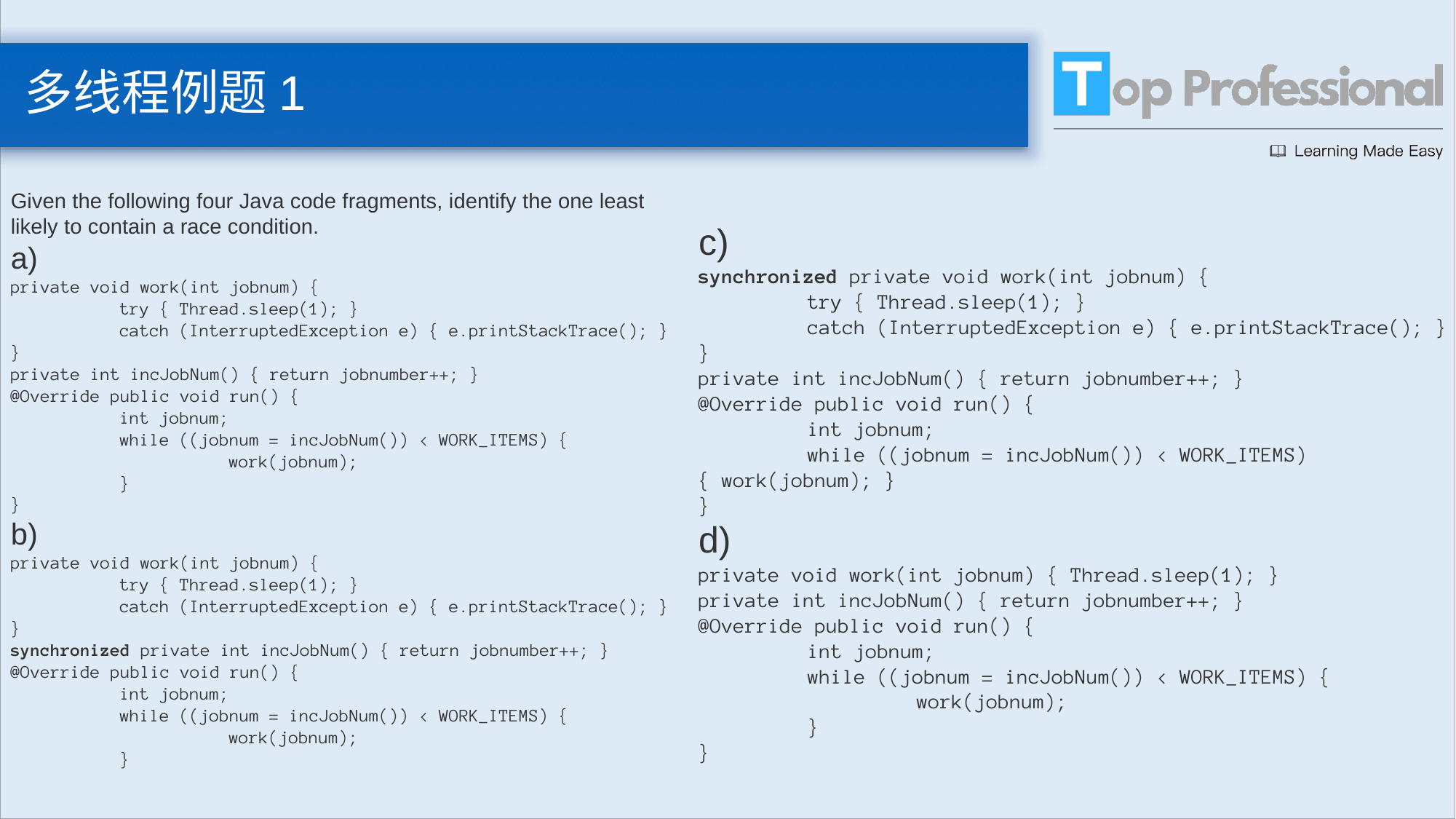

# 多线程例题1
Given the following four Java code fragments, identify the one least likely to contain a race condition.
a)
private void work(int jobnum) {
	try { Thread.sleep(1); }
	catch (InterruptedException e) { e.printStackTrace(); }
}
private int incJobNum() { return jobnumber++; }
@Override public void run() {
	int jobnum;
	while ((jobnum = incJobNum()) < WORK_ITEMS) {
		work(jobnum);
	}
}
b)
private void work(int jobnum) {
	try { Thread.sleep(1); }
	catch (InterruptedException e) { e.printStackTrace(); }
}
synchronized private int incJobNum() { return jobnumber++; }
@Override public void run() {
	int jobnum;
	while ((jobnum = incJobNum()) < WORK_ITEMS) {
		work(jobnum);
	}
c)
synchronized private void work(int jobnum) {
	try { Thread.sleep(1); }
	catch (InterruptedException e) { e.printStackTrace(); }
}
private int incJobNum() { return jobnumber++; }
@Override public void run() {
	int jobnum;
	while ((jobnum = incJobNum()) < WORK_ITEMS) { work(jobnum); }
}
d)
private void work(int jobnum) { Thread.sleep(1); }
private int incJobNum() { return jobnumber++; }
@Override public void run() {
	int jobnum;
	while ((jobnum = incJobNum()) < WORK_ITEMS) { 			work(jobnum);
	}
}